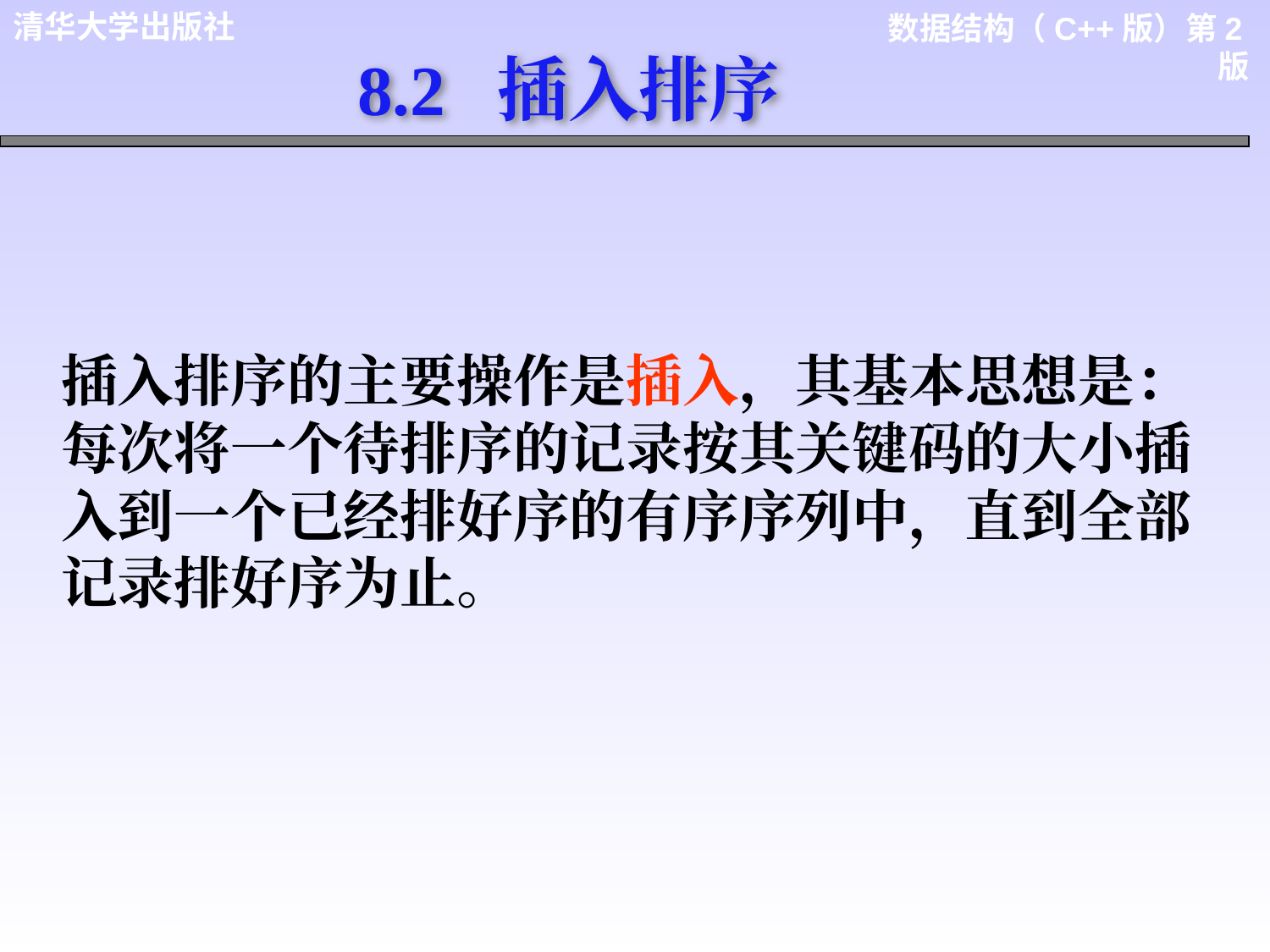

8.2  插入排序
插入排序的主要操作是插入，其基本思想是：每次将一个待排序的记录按其关键码的大小插入到一个已经排好序的有序序列中，直到全部记录排好序为止。